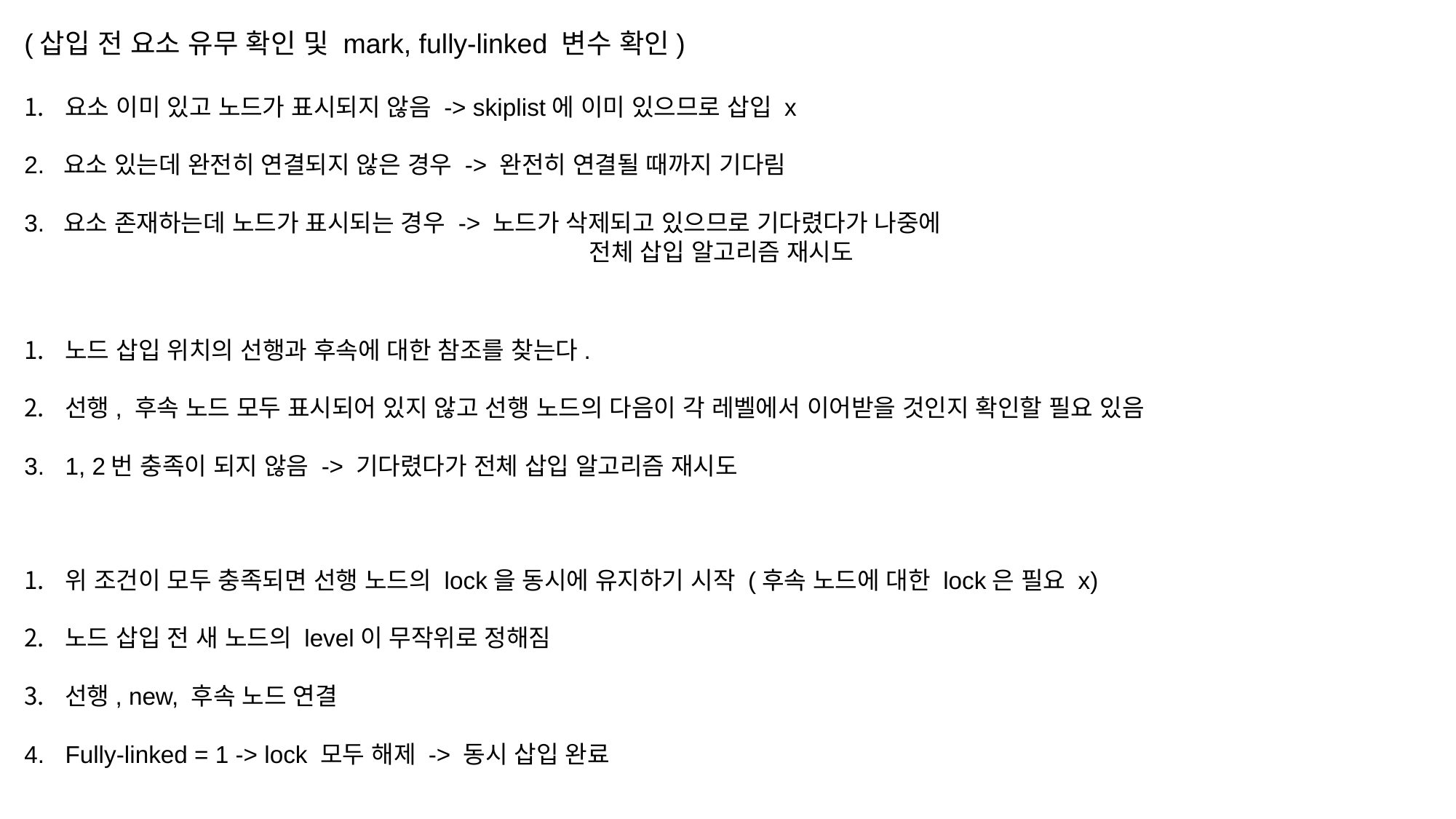

(삽입 전 요소 유무 확인 및 mark, fully-linked 변수 확인)

요소 이미 있고 노드가 표시되지 않음 -> skiplist에 이미 있으므로 삽입 x

2.  요소 있는데 완전히 연결되지 않은 경우 -> 완전히 연결될 때까지 기다림

3.  요소 존재하는데 노드가 표시되는 경우 -> 노드가 삭제되고 있으므로 기다렸다가 나중에
 					  전체 삽입 알고리즘 재시도
노드 삽입 위치의 선행과 후속에 대한 참조를 찾는다.

선행, 후속 노드 모두 표시되어 있지 않고 선행 노드의 다음이 각 레벨에서 이어받을 것인지 확인할 필요 있음

1, 2번 충족이 되지 않음 -> 기다렸다가 전체 삽입 알고리즘 재시도
위 조건이 모두 충족되면 선행 노드의 lock을 동시에 유지하기 시작 (후속 노드에 대한 lock은 필요 x)

노드 삽입 전 새 노드의 level이 무작위로 정해짐

선행, new, 후속 노드 연결

Fully-linked = 1 -> lock 모두 해제 -> 동시 삽입 완료